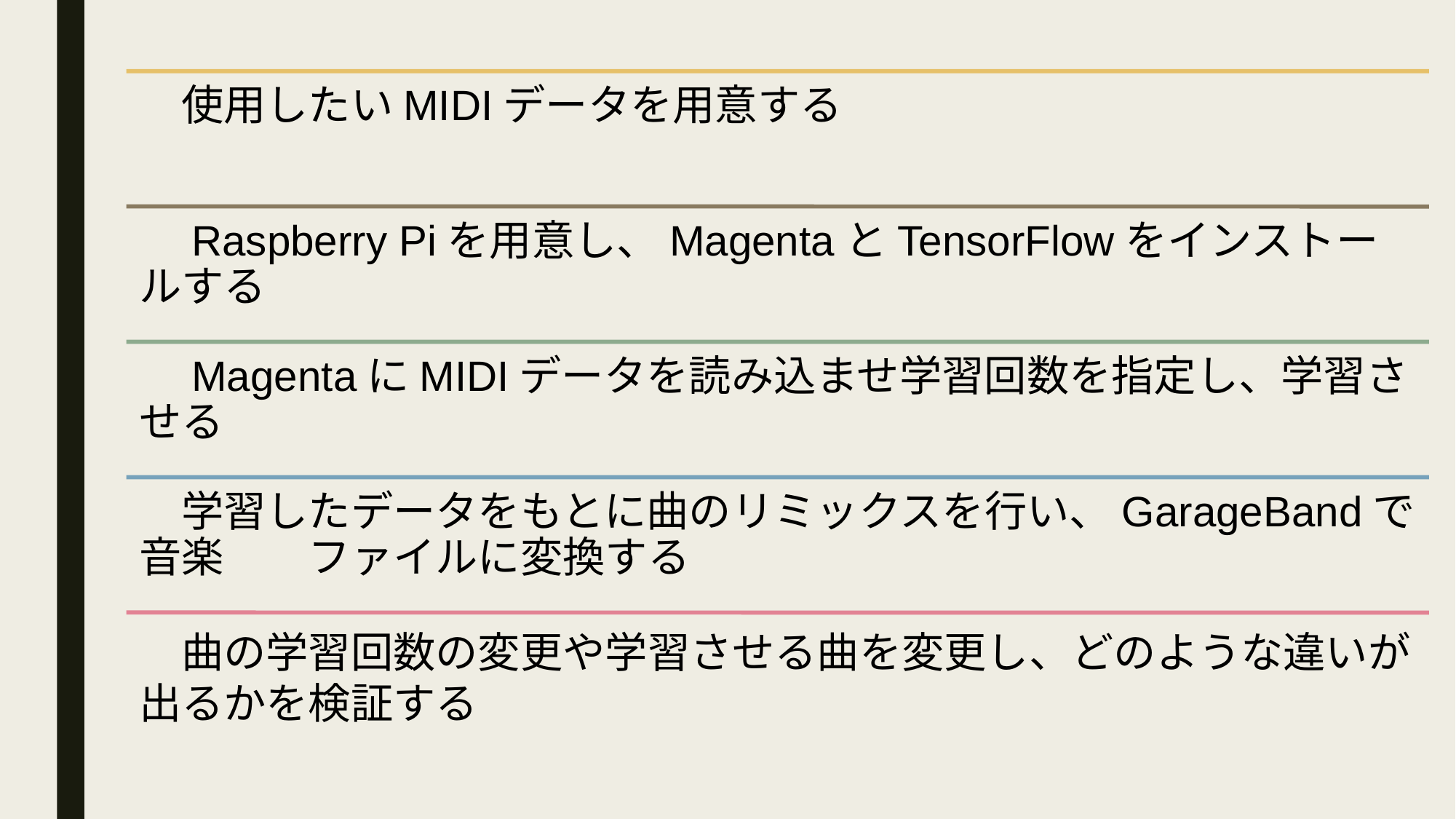

使用したいMIDIデータを用意する
　Raspberry Piを用意し、MagentaとTensorFlowをインストールする
　MagentaにMIDIデータを読み込ませ学習回数を指定し、学習させる
　学習したデータをもとに曲のリミックスを行い、GarageBandで音楽　　ファイルに変換する
　曲の学習回数の変更や学習させる曲を変更し、どのような違いが出るかを検証する